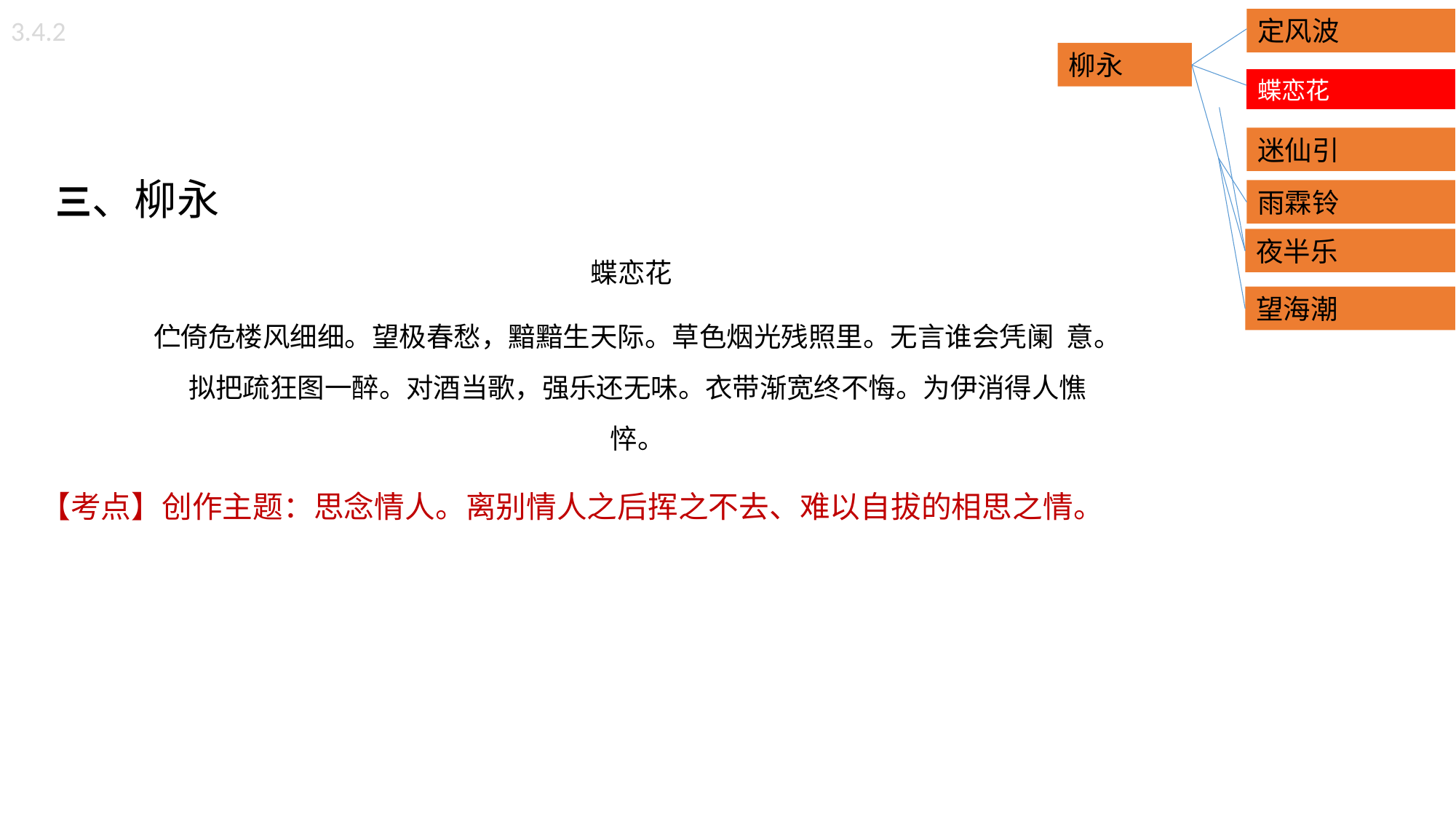

定风波
3.4.2
柳永
蝶恋花
迷仙引
 三、柳永
蝶恋花
伫倚危楼风细细。望极春愁，黯黯生天际。草色烟光残照里。无言谁会凭阑  意。
拟把疏狂图一醉。对酒当歌，强乐还无味。衣带渐宽终不悔。为伊消得人憔
悴。
【考点】创作主题：思念情人。离别情人之后挥之不去、难以自拔的相思之情。
雨霖铃
夜半乐
望海潮